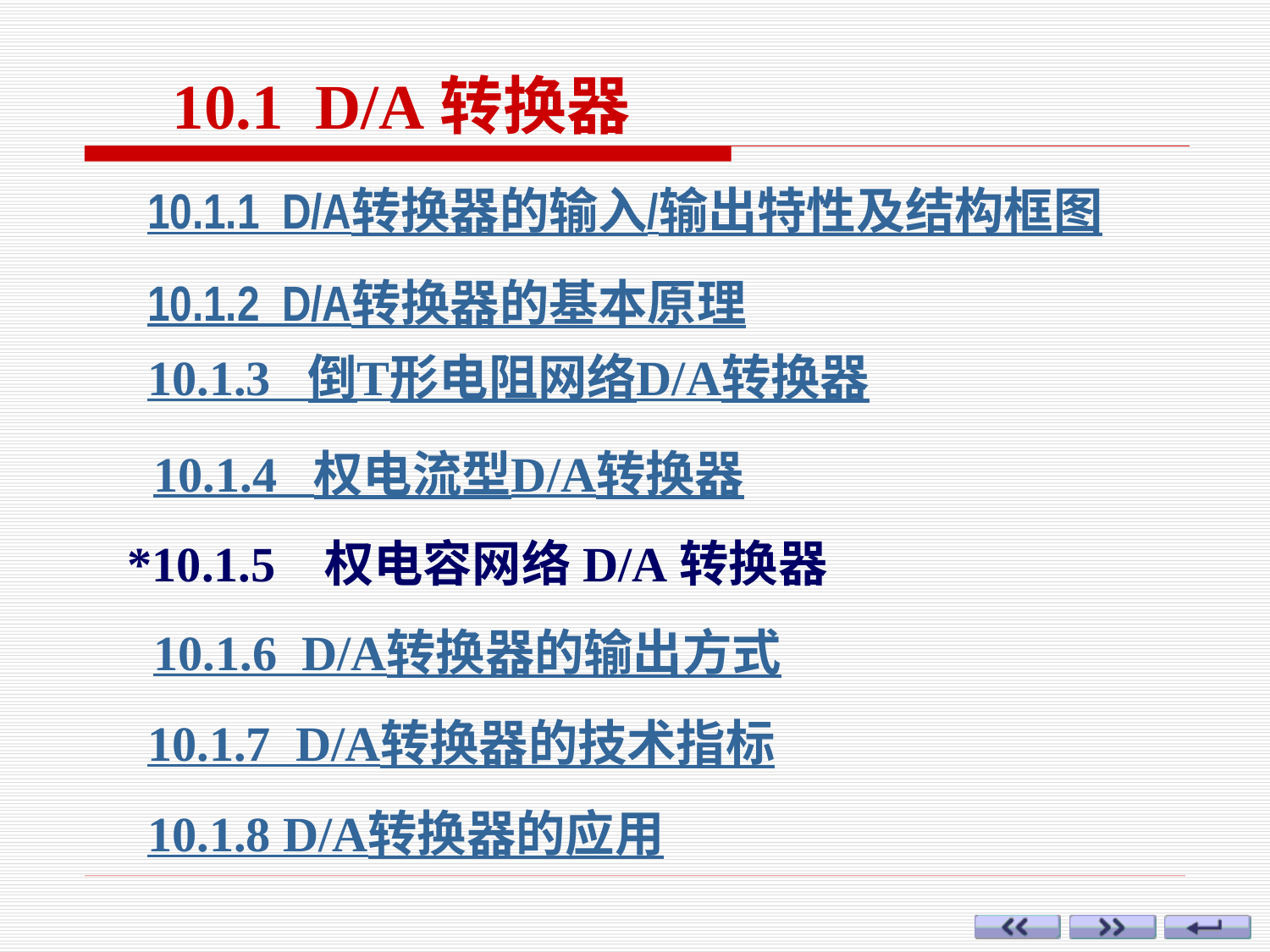

10.1  D/A转换器
10.1.1  D/A转换器的输入/输出特性及结构框图
10.1.2  D/A转换器的基本原理
10.1.3   倒T形电阻网络D/A转换器
10.1.4   权电流型D/A转换器
*10.1.5   权电容网络D/A转换器
10.1.6  D/A转换器的输出方式
10.1.7  D/A转换器的技术指标
10.1.8 D/A转换器的应用